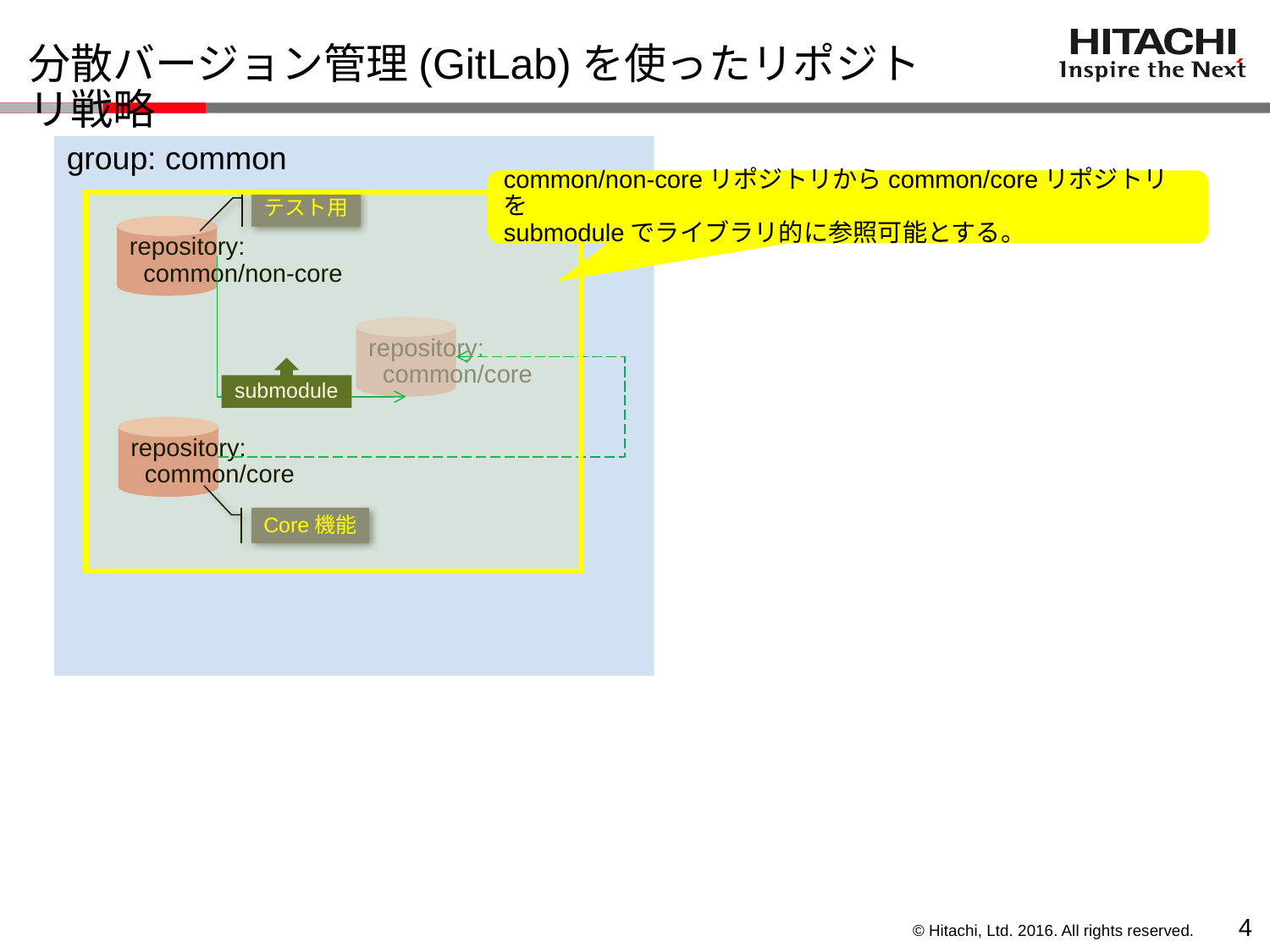

# 分散バージョン管理(GitLab)を使ったリポジトリ戦略
group: common
common/non-coreリポジトリからcommon/coreリポジトリを
submoduleでライブラリ的に参照可能とする。
テスト用

repository:
  common/non-core
repository:
  common/core
submodule
repository:
  common/core
Core機能
4